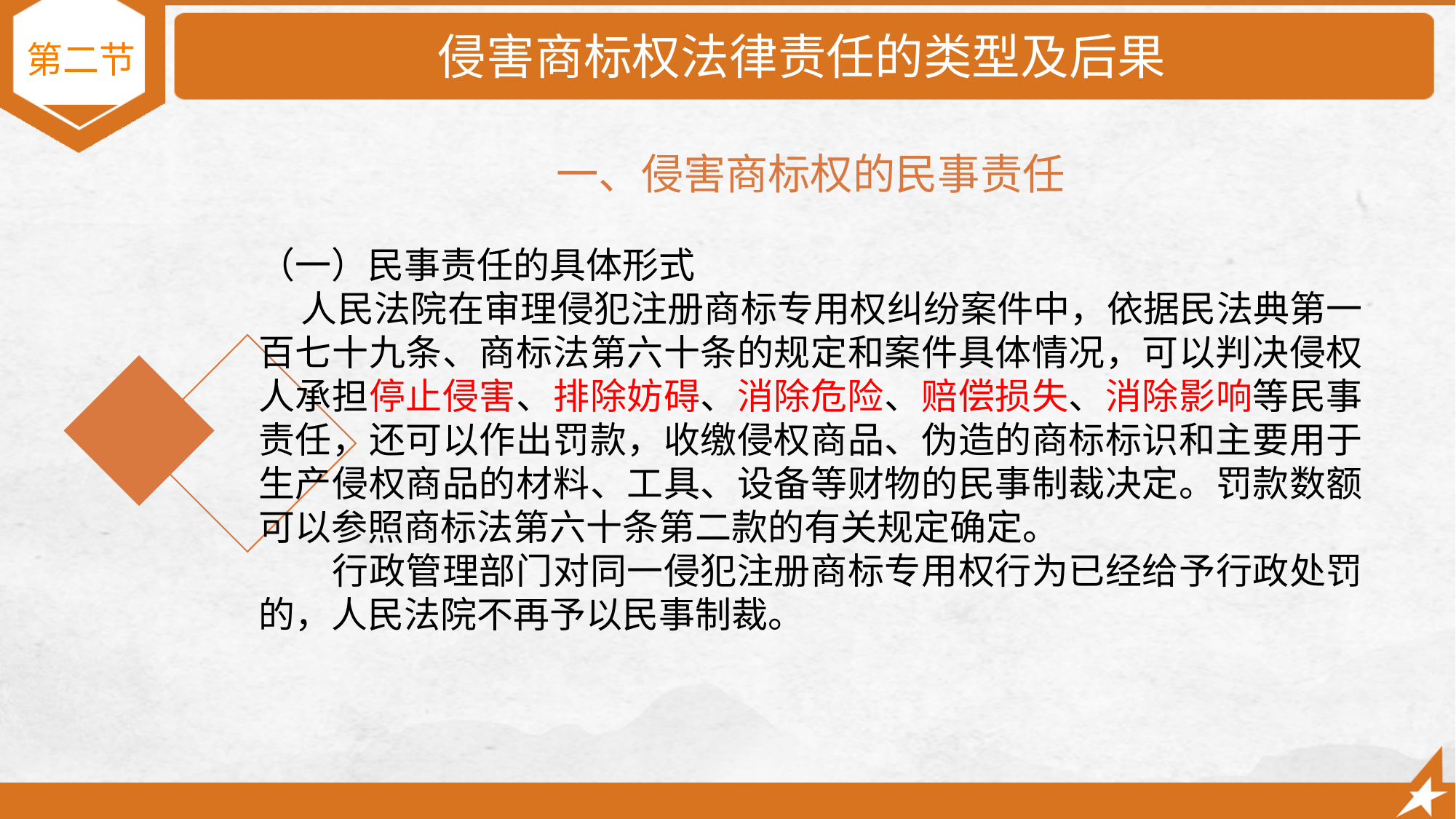

# 侵害商标权法律责任的类型及后果
第二节
一、侵害商标权的民事责任

（一）民事责任的具体形式
    人民法院在审理侵犯注册商标专用权纠纷案件中，依据民法典第一百七十九条、商标法第六十条的规定和案件具体情况，可以判决侵权人承担停止侵害、排除妨碍、消除危险、赔偿损失、消除影响等民事责任，还可以作出罚款，收缴侵权商品、伪造的商标标识和主要用于生产侵权商品的材料、工具、设备等财物的民事制裁决定。罚款数额可以参照商标法第六十条第二款的有关规定确定。
　　行政管理部门对同一侵犯注册商标专用权行为已经给予行政处罚的，人民法院不再予以民事制裁。